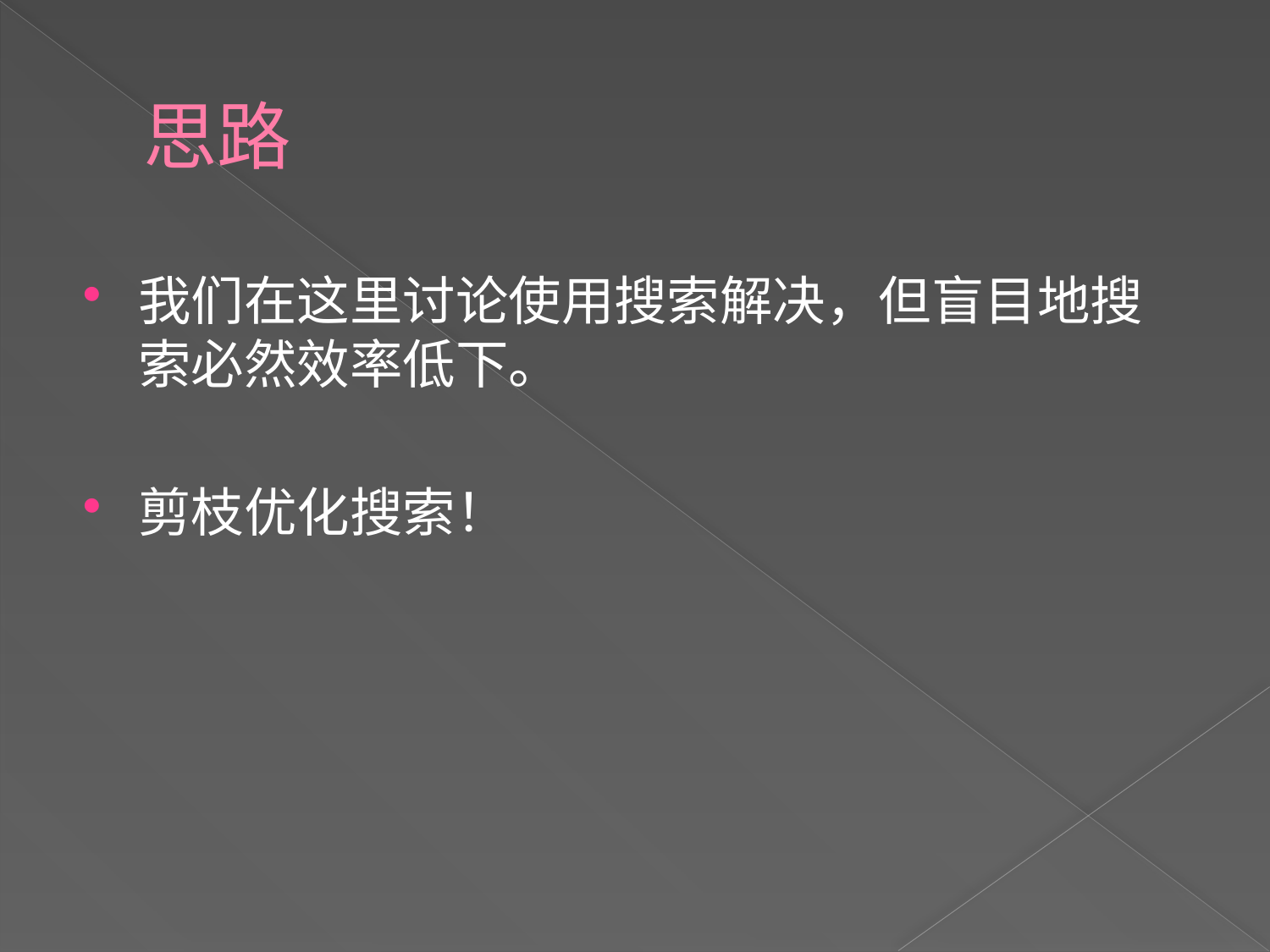

# 思路
我们在这里讨论使用搜索解决，但盲目地搜索必然效率低下。

剪枝优化搜索！